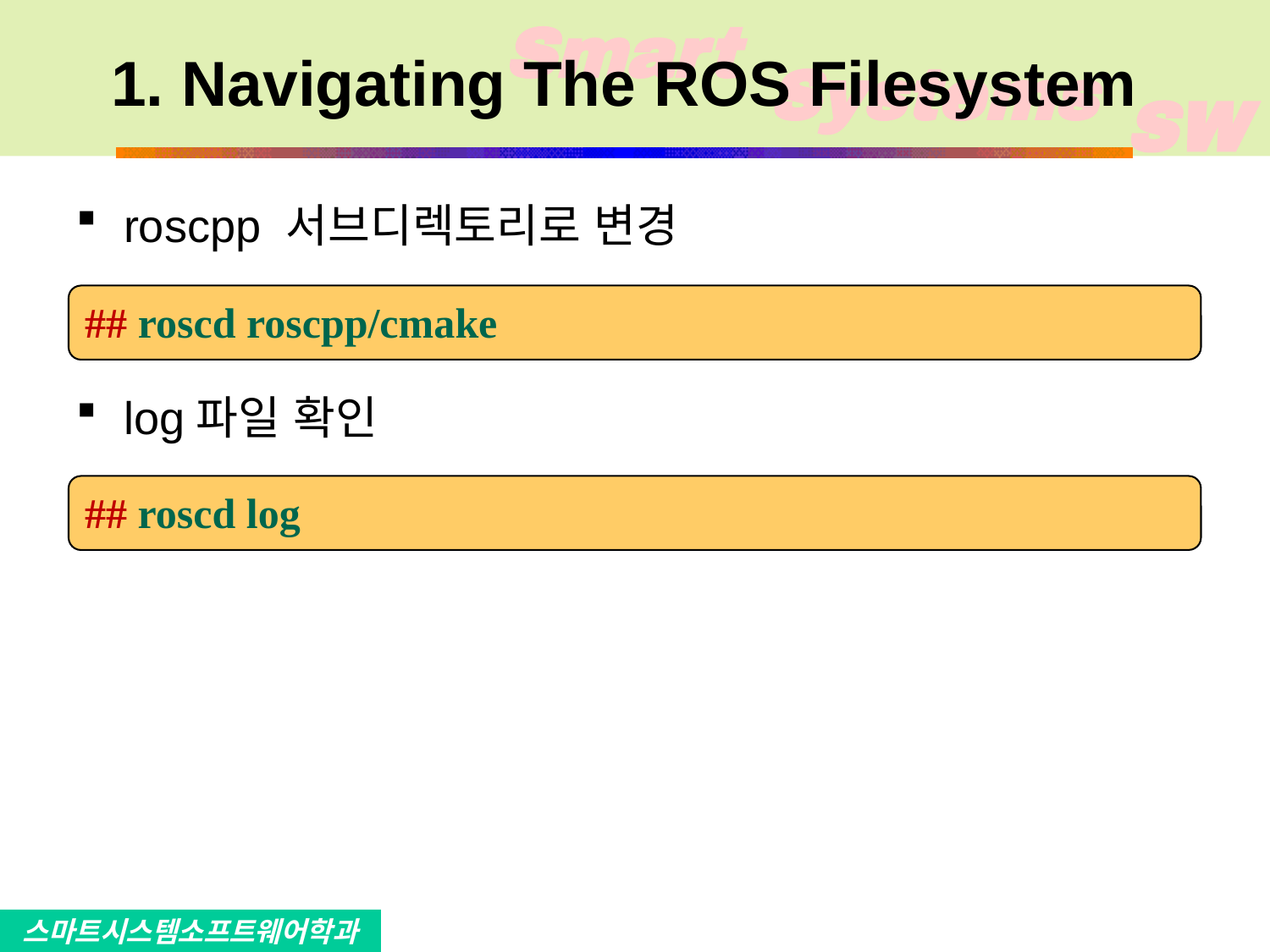

# 1. Navigating The ROS Filesystem
roscpp 서브디렉토리로 변경

log파일 확인

## roscd roscpp/cmake
## roscd log